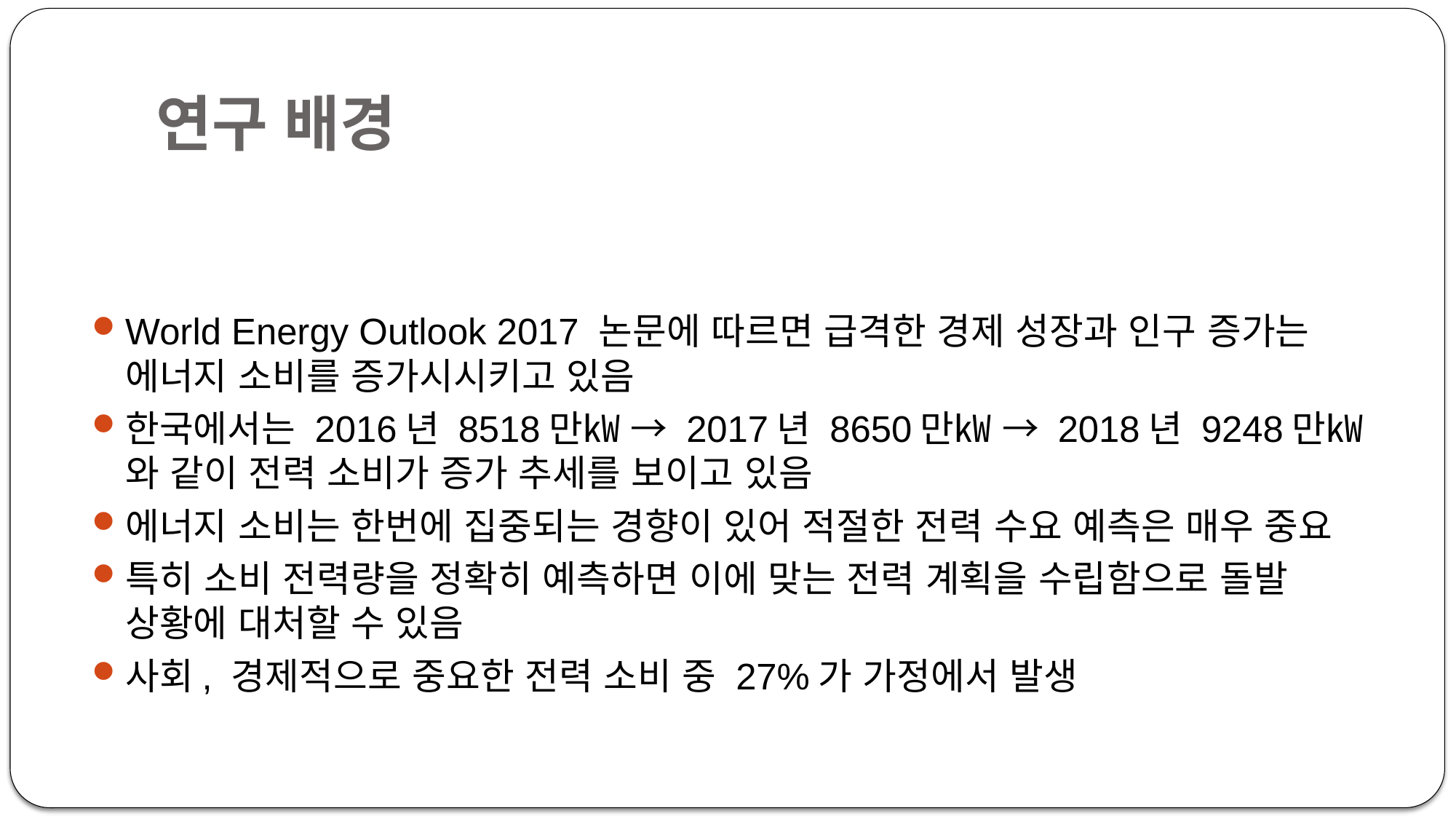

# 연구 배경
World Energy Outlook 2017 논문에 따르면 급격한 경제 성장과 인구 증가는 에너지 소비를 증가시시키고 있음
한국에서는 2016년 8518만㎾ → 2017년 8650만㎾ → 2018년 9248만㎾와 같이 전력 소비가 증가 추세를 보이고 있음
에너지 소비는 한번에 집중되는 경향이 있어 적절한 전력 수요 예측은 매우 중요
특히 소비 전력량을 정확히 예측하면 이에 맞는 전력 계획을 수립함으로 돌발 상황에 대처할 수 있음
사회, 경제적으로 중요한 전력 소비 중 27%가 가정에서 발생